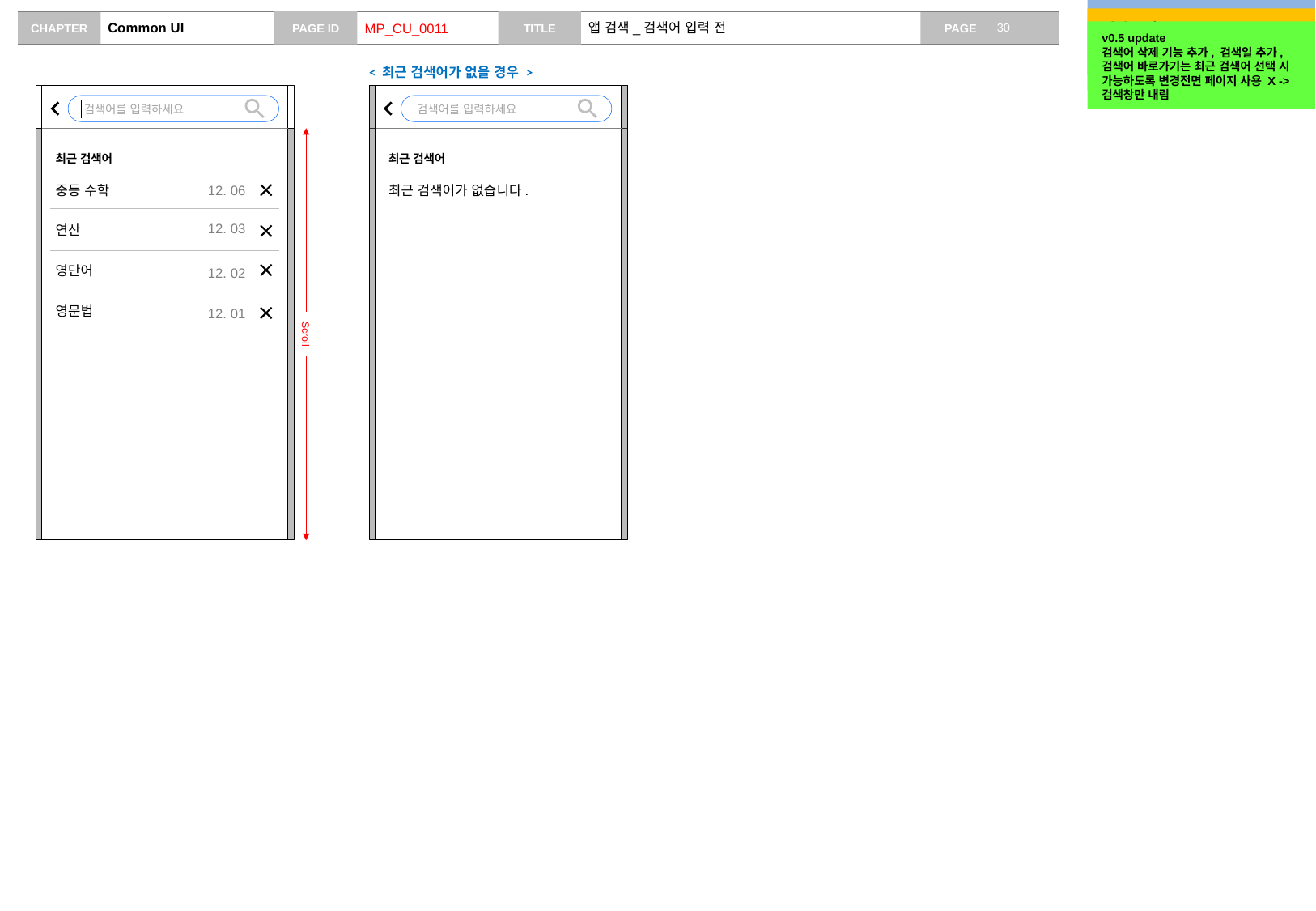

v0.2 update
검색결과 개수 탭에 같이 제공
v0.4 update
최근 검색어 없는 경우 추가
# Common UI
MP_CU_0011
앱 검색_검색어 입력 전
v0.5 update
검색어 삭제 기능 추가, 검색일 추가, 검색어 바로가기는 최근 검색어 선택 시 가능하도록 변경전면 페이지 사용 X -> 검색창만 내림

< 최근 검색어가 없을 경우 >

검색어를 입력하세요
검색어를 입력하세요

최근 검색어
최근 검색어
중등 수학

연산

영단어

영문법
12. 06

12. 03

12. 02

12. 01

최근 검색어가 없습니다.
Scroll